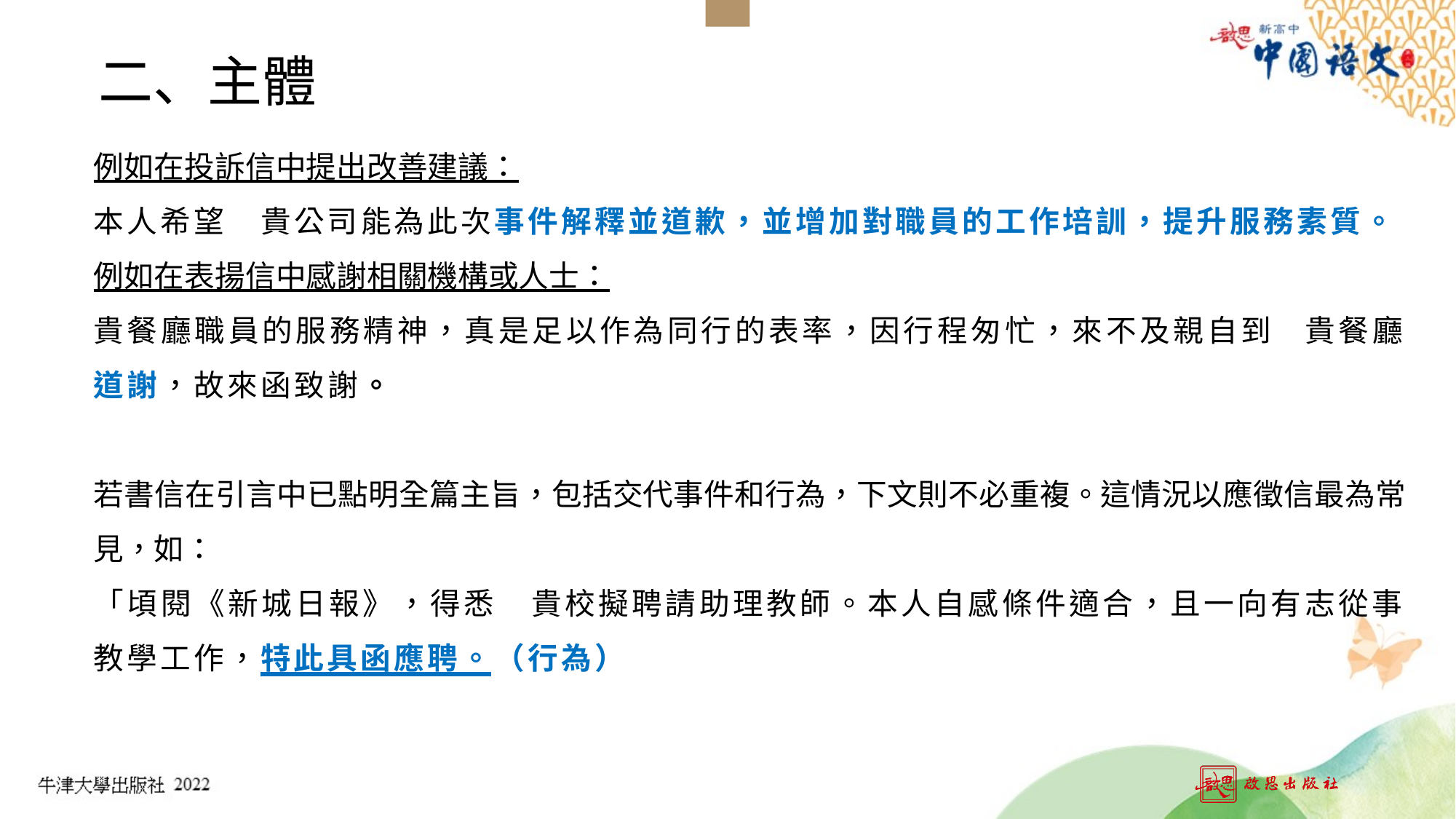

二、主體

例如在投訴信中提出改善建議：
本人希望　貴公司能為此次事件解釋並道歉，並增加對職員的工作培訓，提升服務素質。
例如在表揚信中感謝相關機構或人士：
貴餐廳職員的服務精神，真是足以作為同行的表率，因行程匆忙，來不及親自到   貴餐廳道謝，故來函致謝。

若書信在引言中已點明全篇主旨，包括交代事件和行為，下文則不必重複。這情況以應徵信最為常見，如：
「頃閱《新城日報》，得悉　貴校擬聘請助理教師。本人自感條件適合，且一向有志從事教學工作，特此具函應聘。（行為）